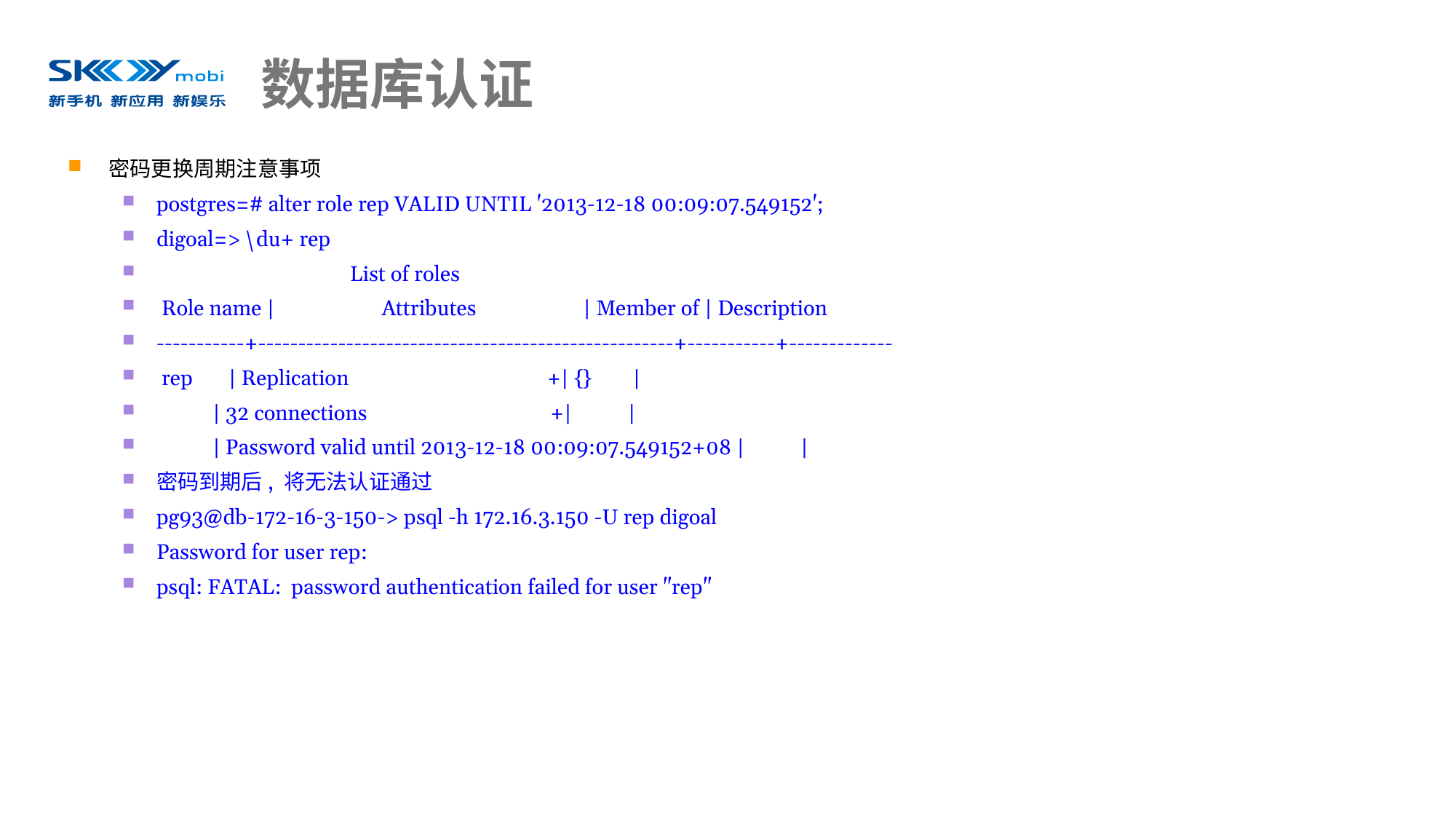

# 数据库认证
密码更换周期注意事项
postgres=# alter role rep VALID UNTIL '2013-12-18 00:09:07.549152';
digoal=> \du+ rep
                                      List of roles
 Role name |                     Attributes                     | Member of | Description
-----------+----------------------------------------------------+-----------+-------------
 rep       | Replication                                       +| {}        |
           | 32 connections                                    +|           |
           | Password valid until 2013-12-18 00:09:07.549152+08 |           |
密码到期后, 将无法认证通过
pg93@db-172-16-3-150-> psql -h 172.16.3.150 -U rep digoal
Password for user rep:
psql: FATAL:  password authentication failed for user "rep"